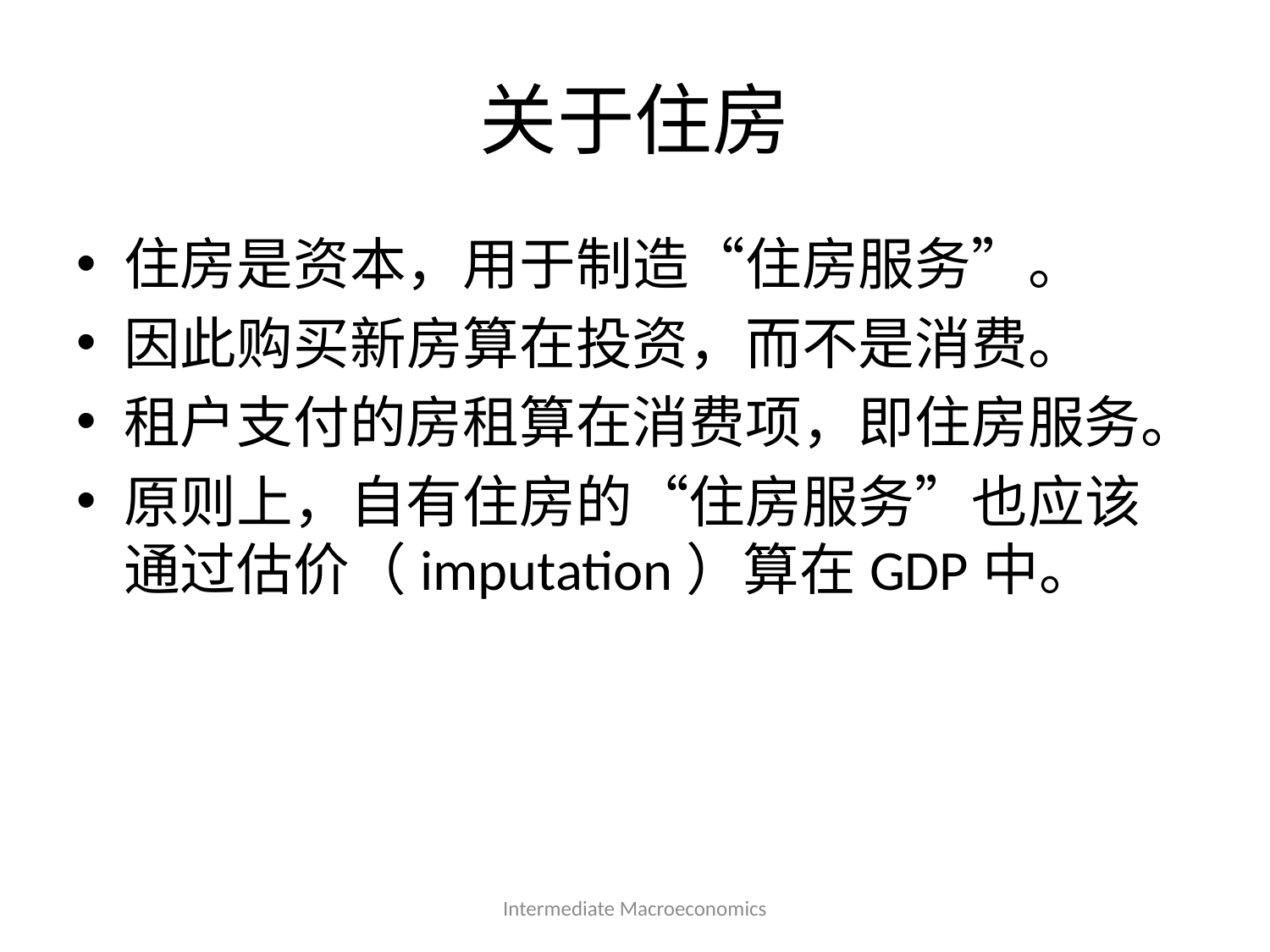

# 关于住房
住房是资本，用于制造“住房服务”。
因此购买新房算在投资，而不是消费。
租户支付的房租算在消费项，即住房服务。
原则上，自有住房的“住房服务”也应该通过估价（imputation）算在GDP中。

Intermediate Macroeconomics